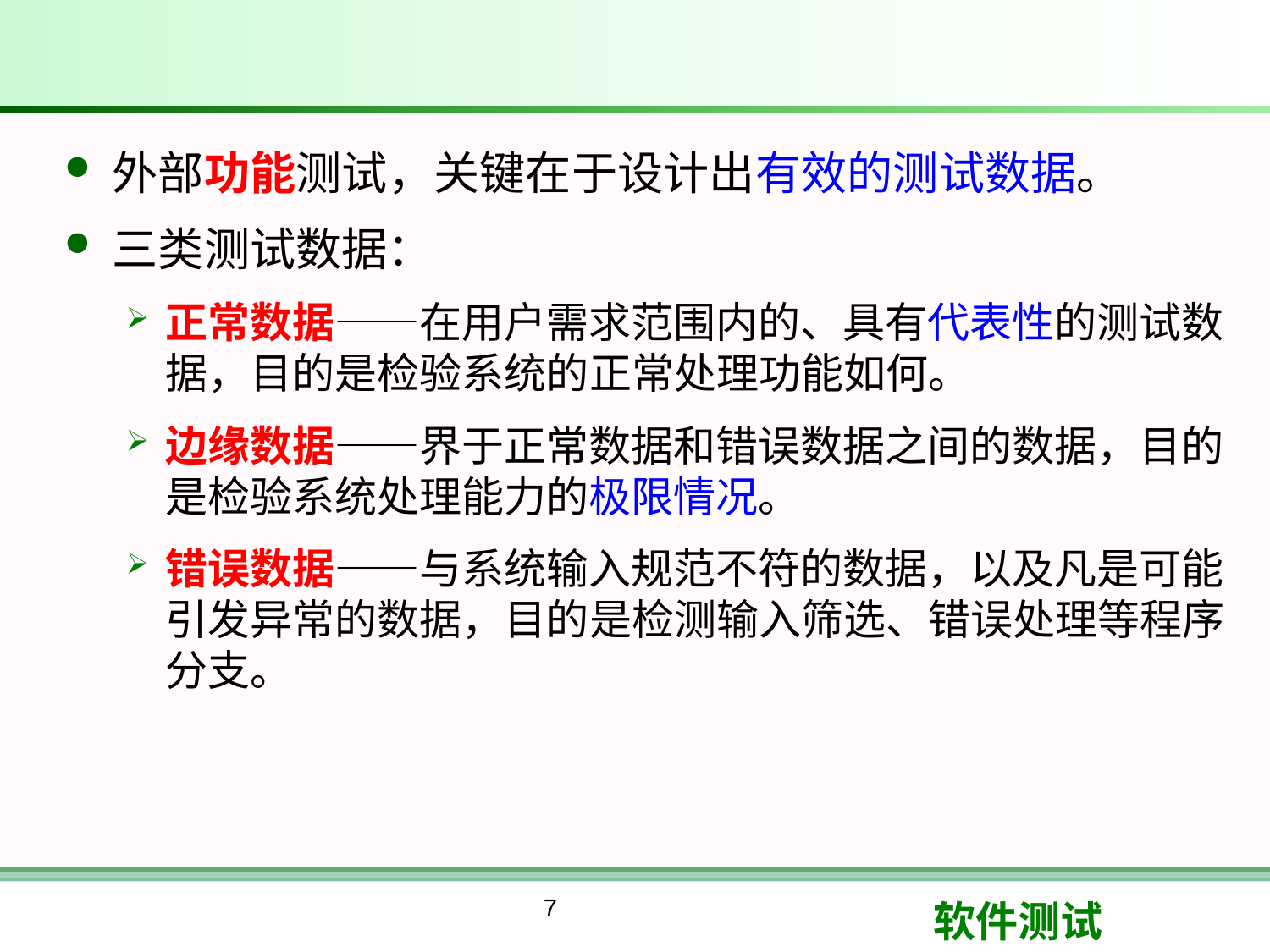

#
外部功能测试，关键在于设计出有效的测试数据。
三类测试数据：
正常数据——在用户需求范围内的、具有代表性的测试数据，目的是检验系统的正常处理功能如何。
边缘数据——界于正常数据和错误数据之间的数据，目的是检验系统处理能力的极限情况。
错误数据——与系统输入规范不符的数据，以及凡是可能引发异常的数据，目的是检测输入筛选、错误处理等程序分支。

7